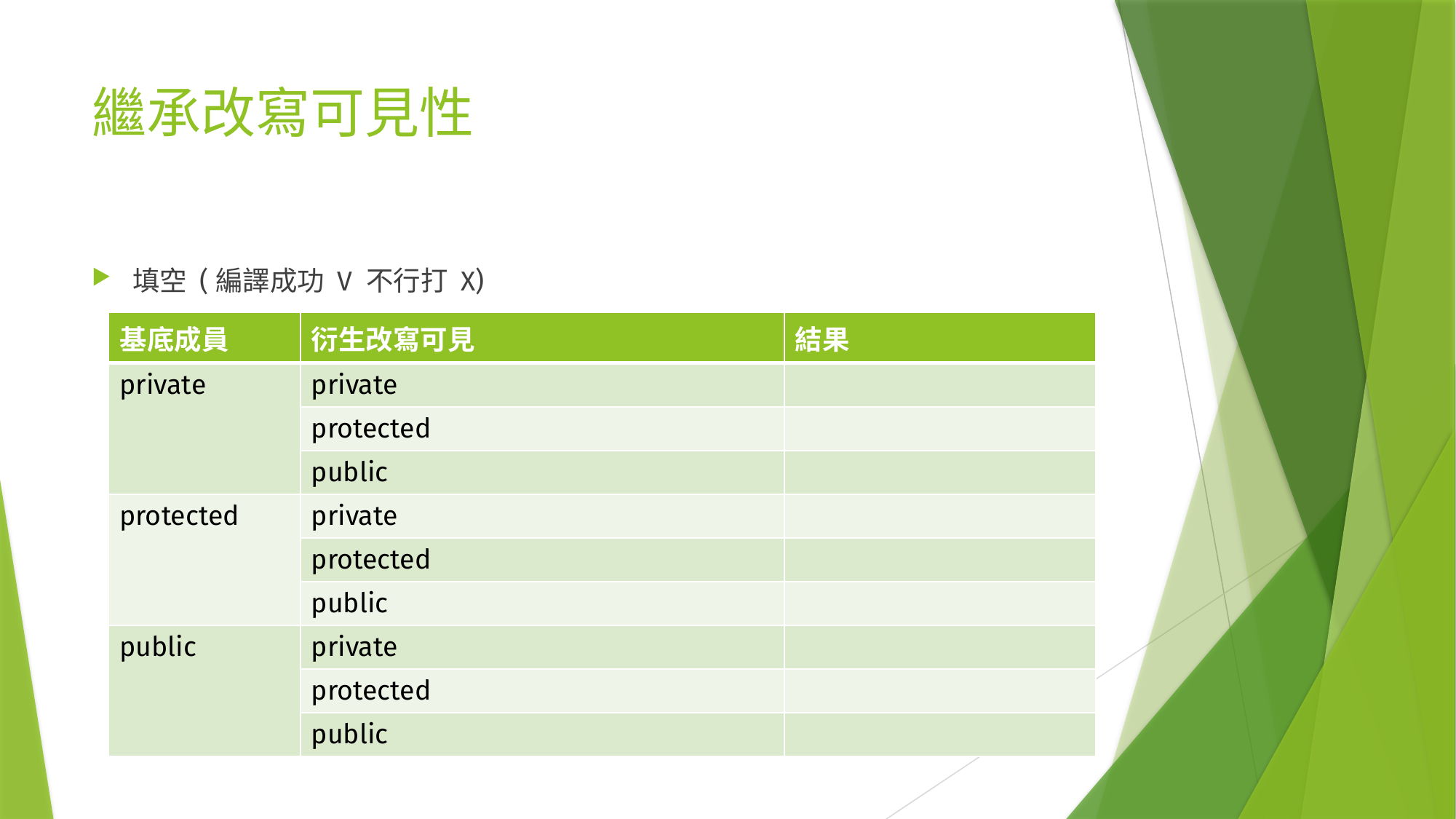

# 繼承改寫可見性
填空 (編譯成功 V 不行打 X)

| 基底成員 | 衍生改寫可見 | 結果 |
| --- | --- | --- |
| private | private |  |
|  | protected |  |
|  | public |  |
| protected | private |  |
|  | protected |  |
|  | public |  |
| public | private |  |
|  | protected |  |
|  | public |  |